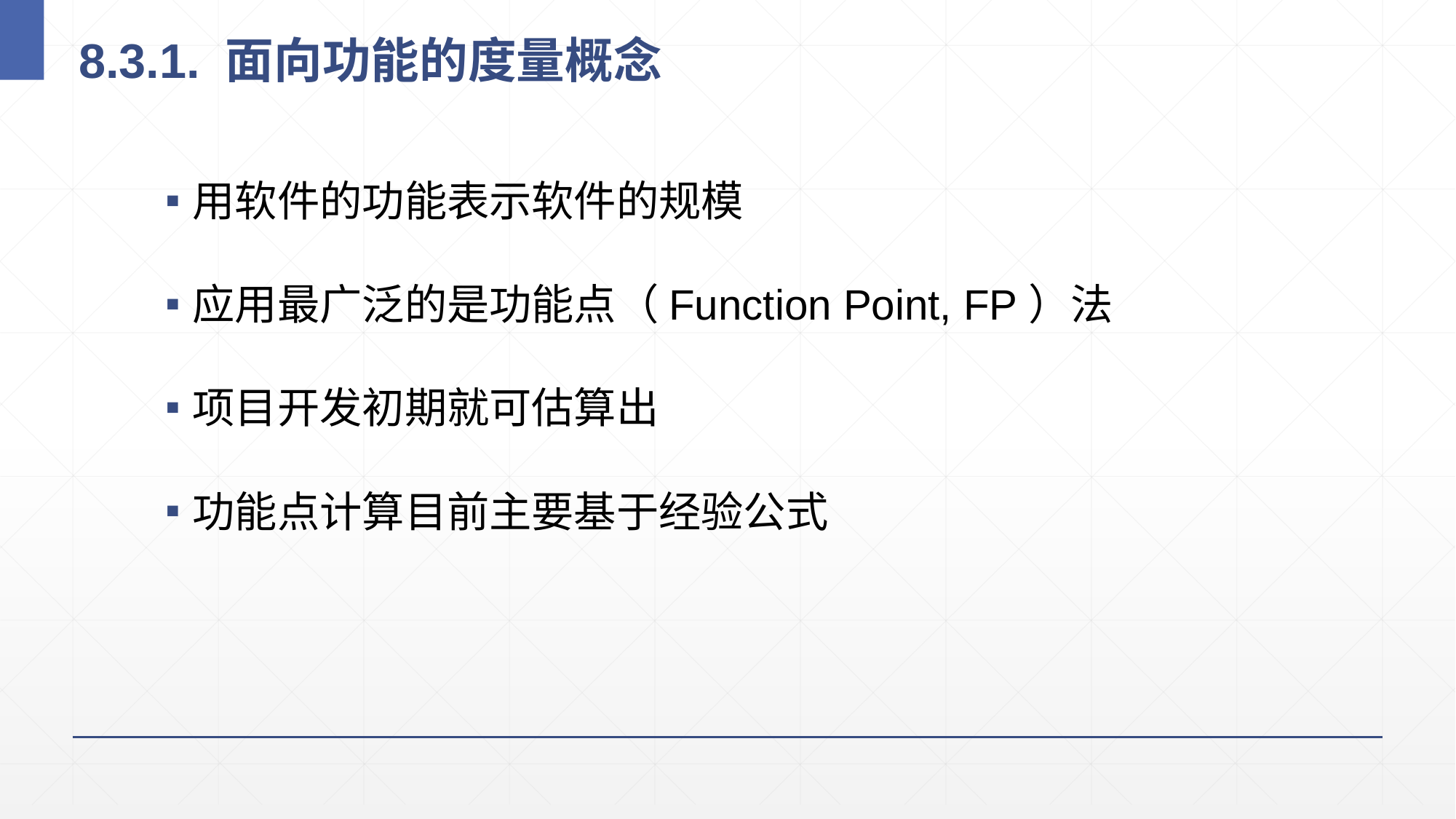

# 8.3.1. 面向功能的度量概念
用软件的功能表示软件的规模
应用最广泛的是功能点（Function Point, FP）法
项目开发初期就可估算出
功能点计算目前主要基于经验公式